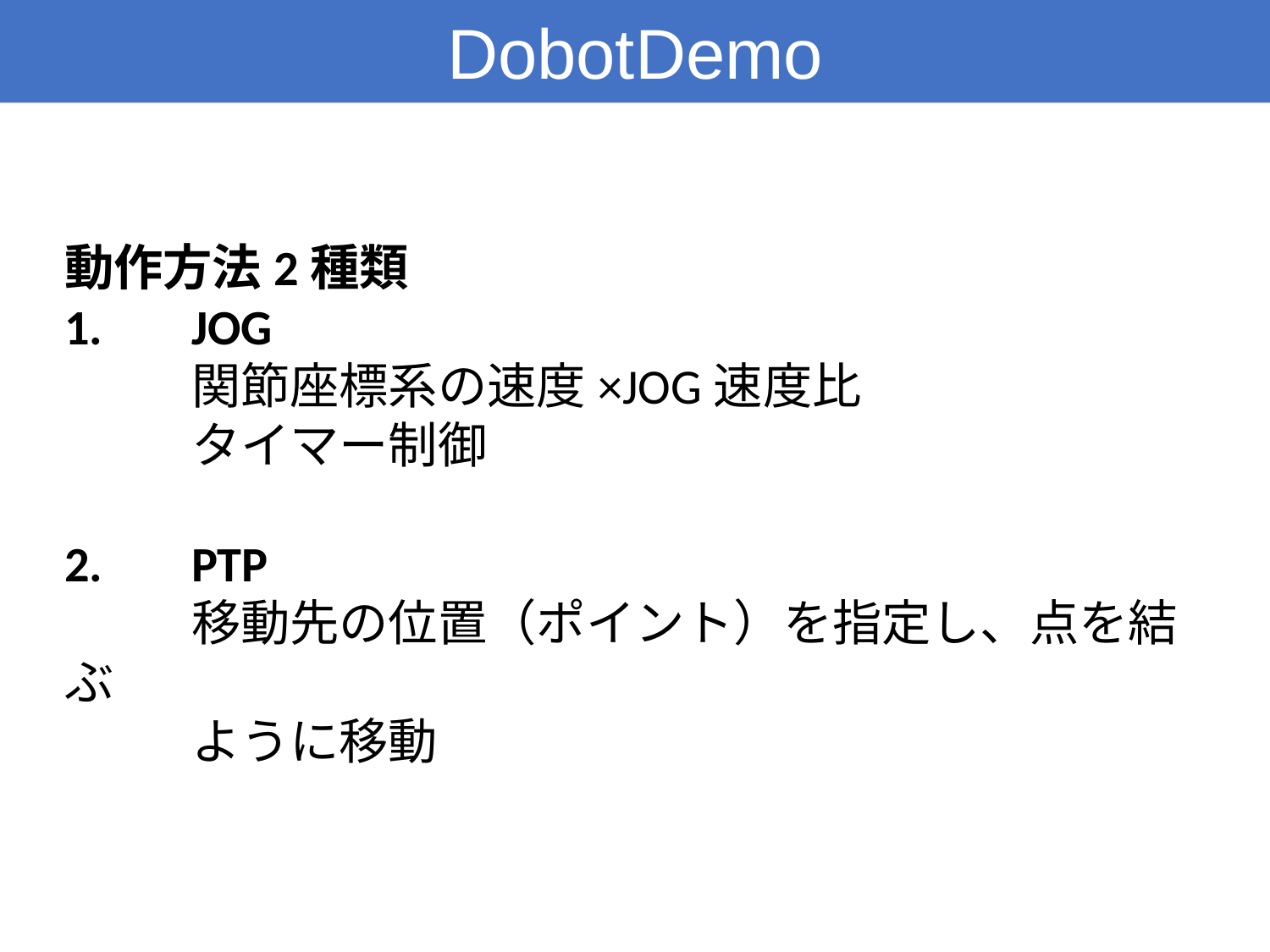

DobotDemo
動作方法2種類
1.	JOG
	関節座標系の速度×JOG速度比
	タイマー制御

2.	PTP
	移動先の位置（ポイント）を指定し、点を結ぶ
	ように移動